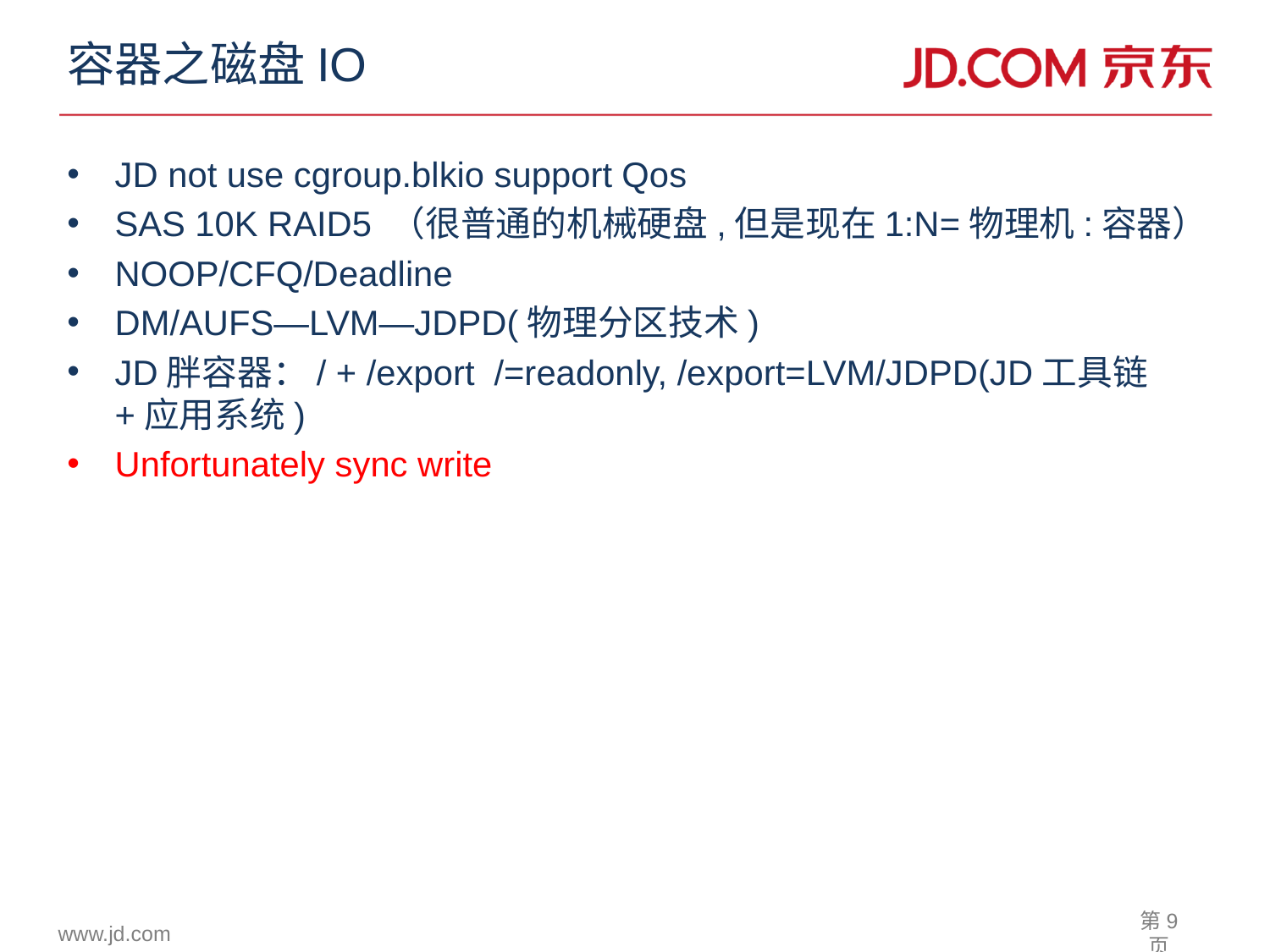

容器之磁盘IO
JD not use cgroup.blkio support Qos
SAS 10K RAID5 （很普通的机械硬盘,但是现在1:N=物理机:容器）
NOOP/CFQ/Deadline
DM/AUFS—LVM—JDPD(物理分区技术)
JD胖容器：/ + /export  /=readonly, /export=LVM/JDPD(JD工具链+应用系统)
Unfortunately sync write

第9页